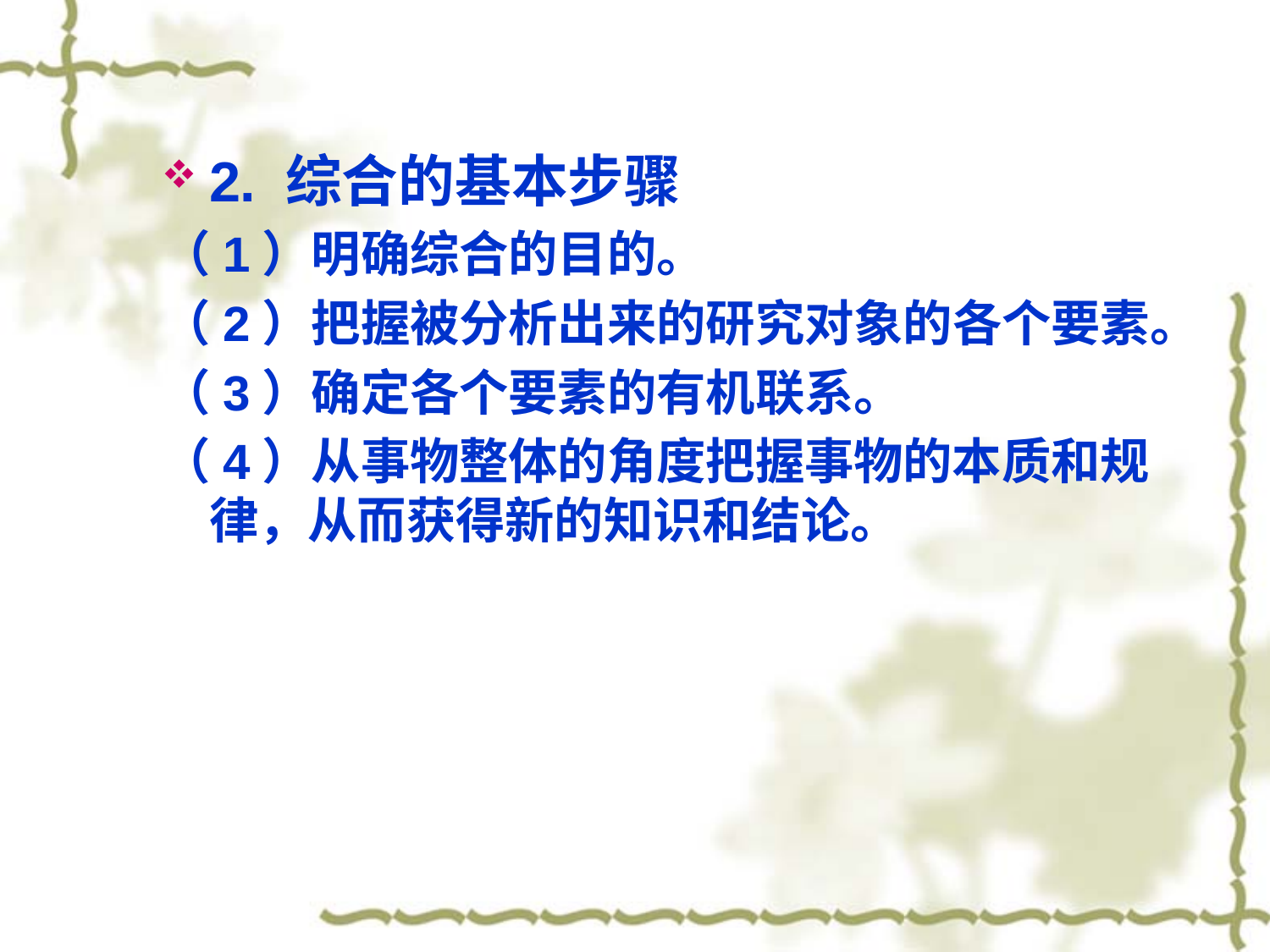

2. 综合的基本步骤
（1）明确综合的目的。
（2）把握被分析出来的研究对象的各个要素。
（3）确定各个要素的有机联系。
（4）从事物整体的角度把握事物的本质和规律，从而获得新的知识和结论。